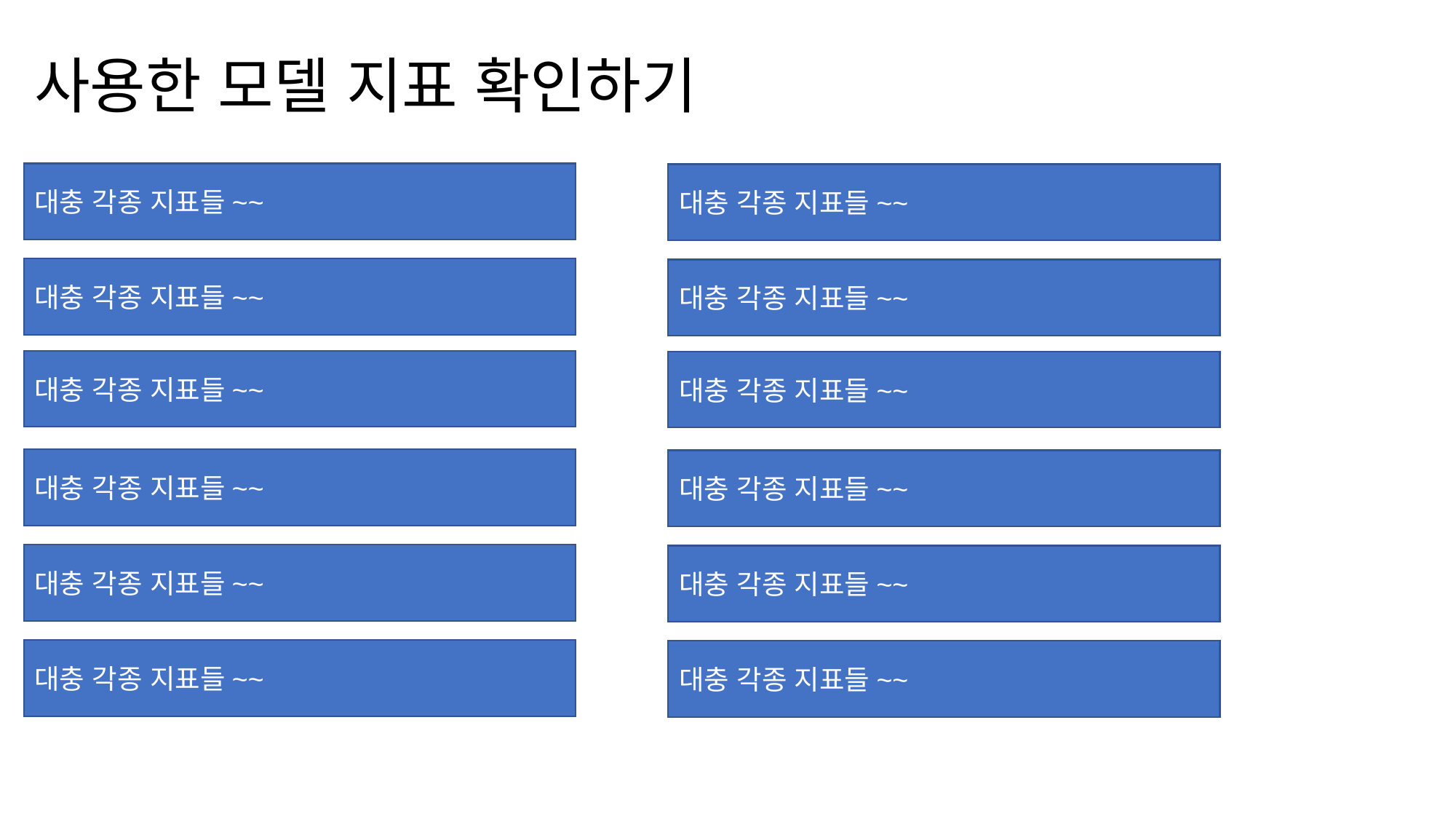

사용한 모델 지표 확인하기
대충 각종 지표들~~
대충 각종 지표들~~
대충 각종 지표들~~
대충 각종 지표들~~
대충 각종 지표들~~
대충 각종 지표들~~
대충 각종 지표들~~
대충 각종 지표들~~
대충 각종 지표들~~
대충 각종 지표들~~
대충 각종 지표들~~
대충 각종 지표들~~